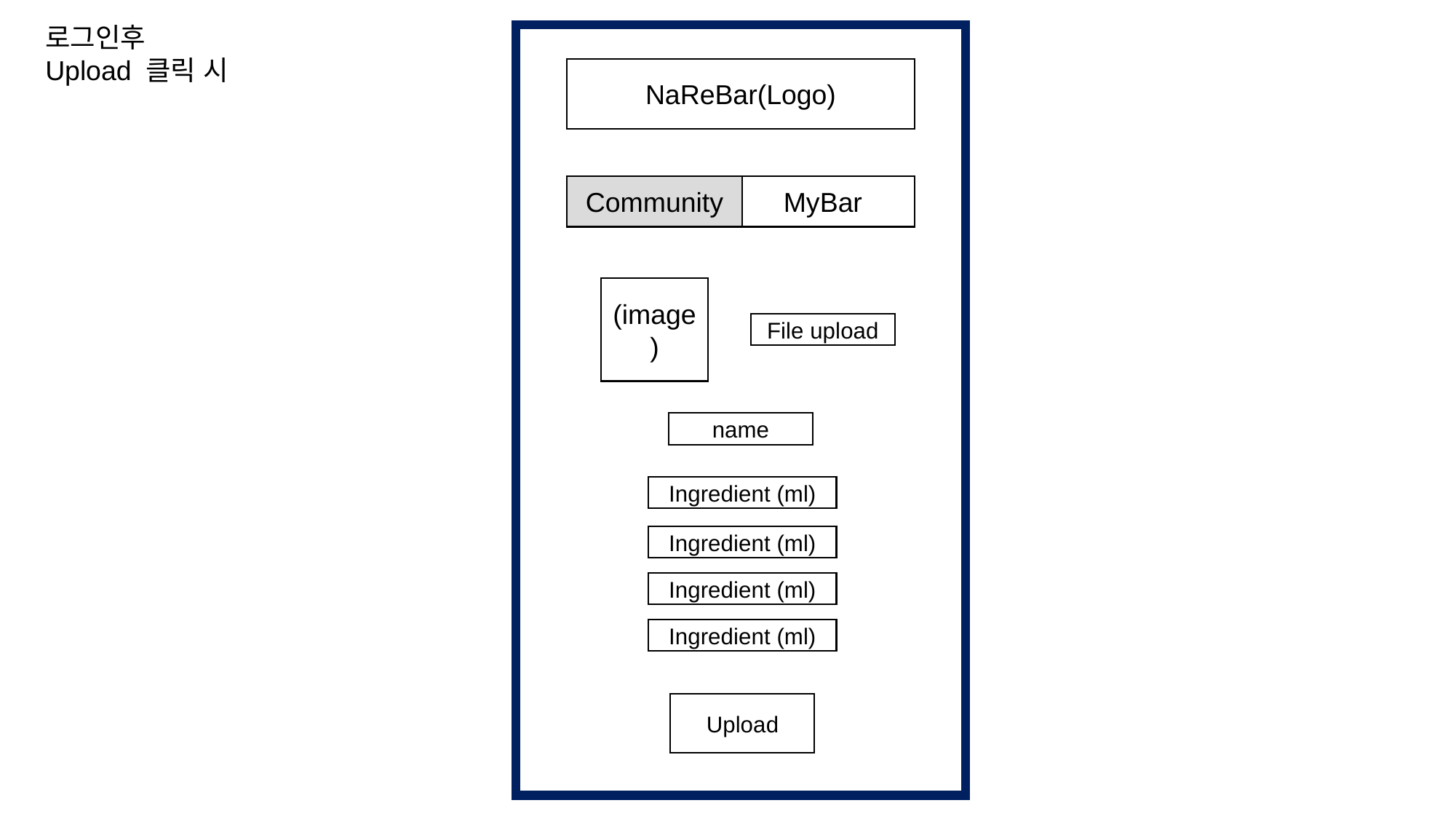

로그인후
Upload 클릭 시
NaReBar(Logo)
MyBar
Community

(image)
File upload
name
Ingredient (ml)
Ingredient (ml)
Ingredient (ml)
Ingredient (ml)
Upload